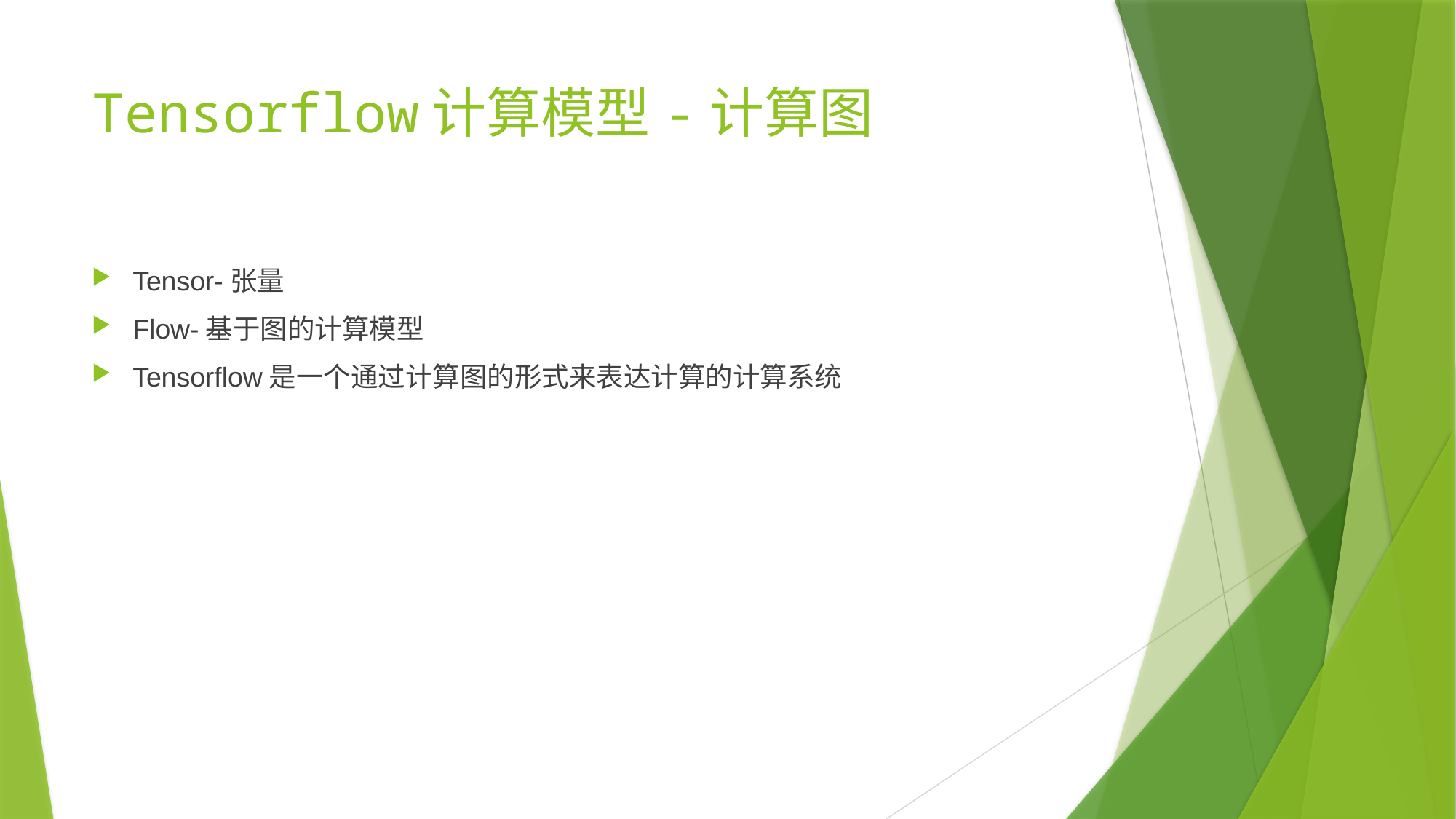

# Tensorflow计算模型-计算图
Tensor-张量
Flow-基于图的计算模型
Tensorflow是一个通过计算图的形式来表达计算的计算系统